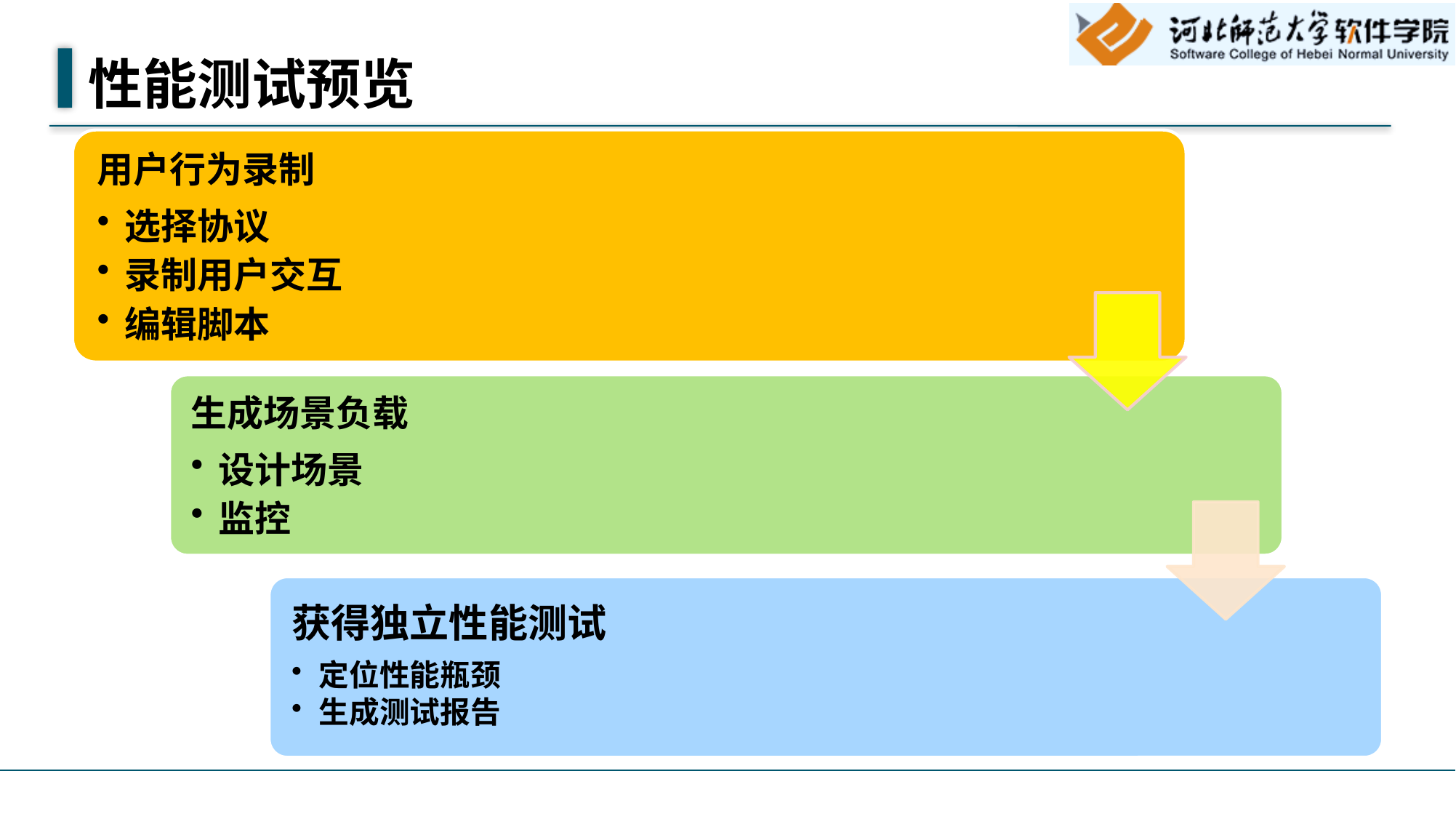

# 性能测试预览
用户行为录制
选择协议
录制用户交互
编辑脚本
生成场景负载
设计场景
监控
获得独立性能测试
定位性能瓶颈
生成测试报告